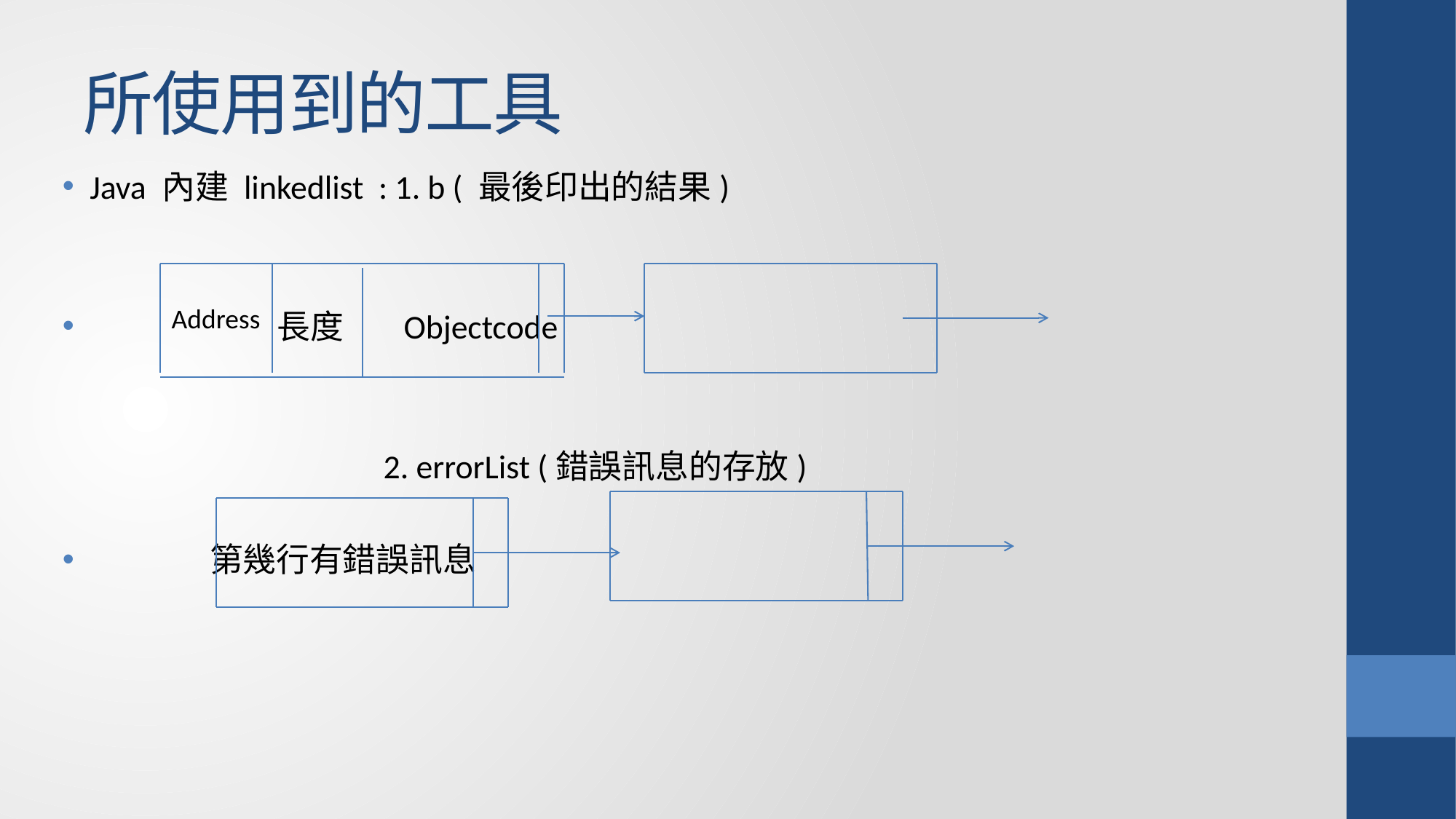

# 所使用到的工具
Java 內建 linkedlist  : 1. b ( 最後印出的結果)

                        長度       Objectcode

                                           2. errorList (錯誤訊息的存放)

               第幾行有錯誤訊息

Address